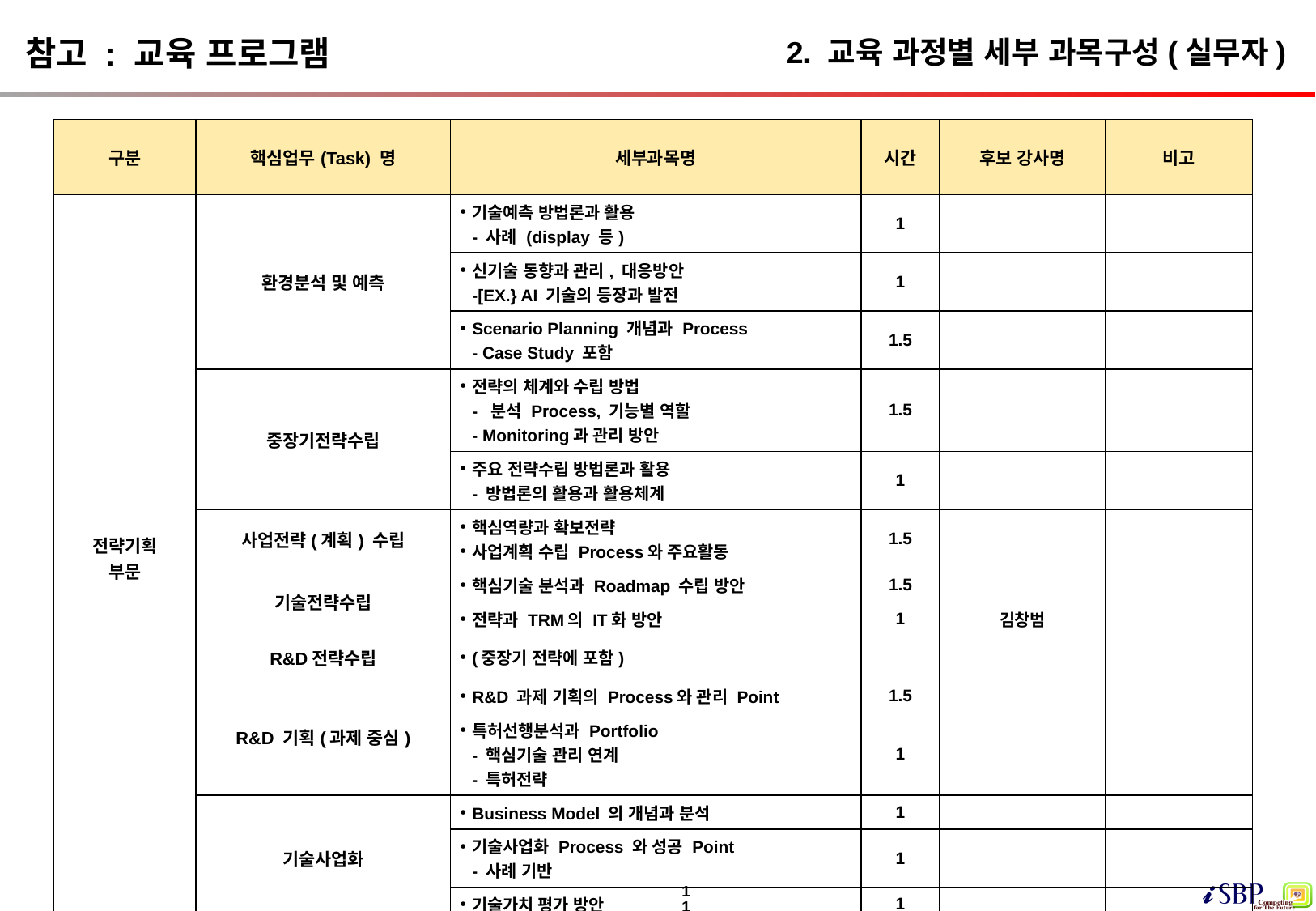

참고 : 교육 프로그램
# 2. 교육 과정별 세부 과목구성(실무자)
| 구분 | 핵심업무(Task) 명 | 세부과목명 | 시간 | 후보 강사명 | 비고 |
| --- | --- | --- | --- | --- | --- |
| 전략기획 부문 | 환경분석 및 예측 | 기술예측 방법론과 활용 - 사례 (display 등) | 1 |  |  |
|  |  | 신기술 동향과 관리, 대응방안 -[EX.} AI 기술의 등장과 발전 | 1 |  |  |
|  |  | Scenario Planning 개념과 Process - Case Study 포함 | 1.5 |  |  |
|  | 중장기전략수립 | 전략의 체계와 수립 방법 - 분석 Process, 기능별 역할 - Monitoring과 관리 방안 | 1.5 |  |  |
|  |  | 주요 전략수립 방법론과 활용 - 방법론의 활용과 활용체계 | 1 |  |  |
|  | 사업전략(계획) 수립 | 핵심역량과 확보전략 사업계획 수립 Process와 주요활동 | 1.5 |  |  |
|  | 기술전략수립 | 핵심기술 분석과 Roadmap 수립 방안 | 1.5 |  |  |
|  |  | 전략과 TRM의 IT화 방안 | 1 | 김창범 |  |
|  | R&D전략수립 | (중장기 전략에 포함) |  |  |  |
|  | R&D 기획(과제 중심) | R&D 과제 기획의 Process와 관리 Point | 1.5 |  |  |
|  |  | 특허선행분석과 Portfolio - 핵심기술 관리 연계 - 특허전략 | 1 |  |  |
|  | 기술사업화 | Business Model 의 개념과 분석 | 1 |  |  |
|  |  | 기술사업화 Process 와 성공 Point - 사례 기반 | 1 |  |  |
|  |  | 기술가치 평가 방안 | 1 |  |  |
11